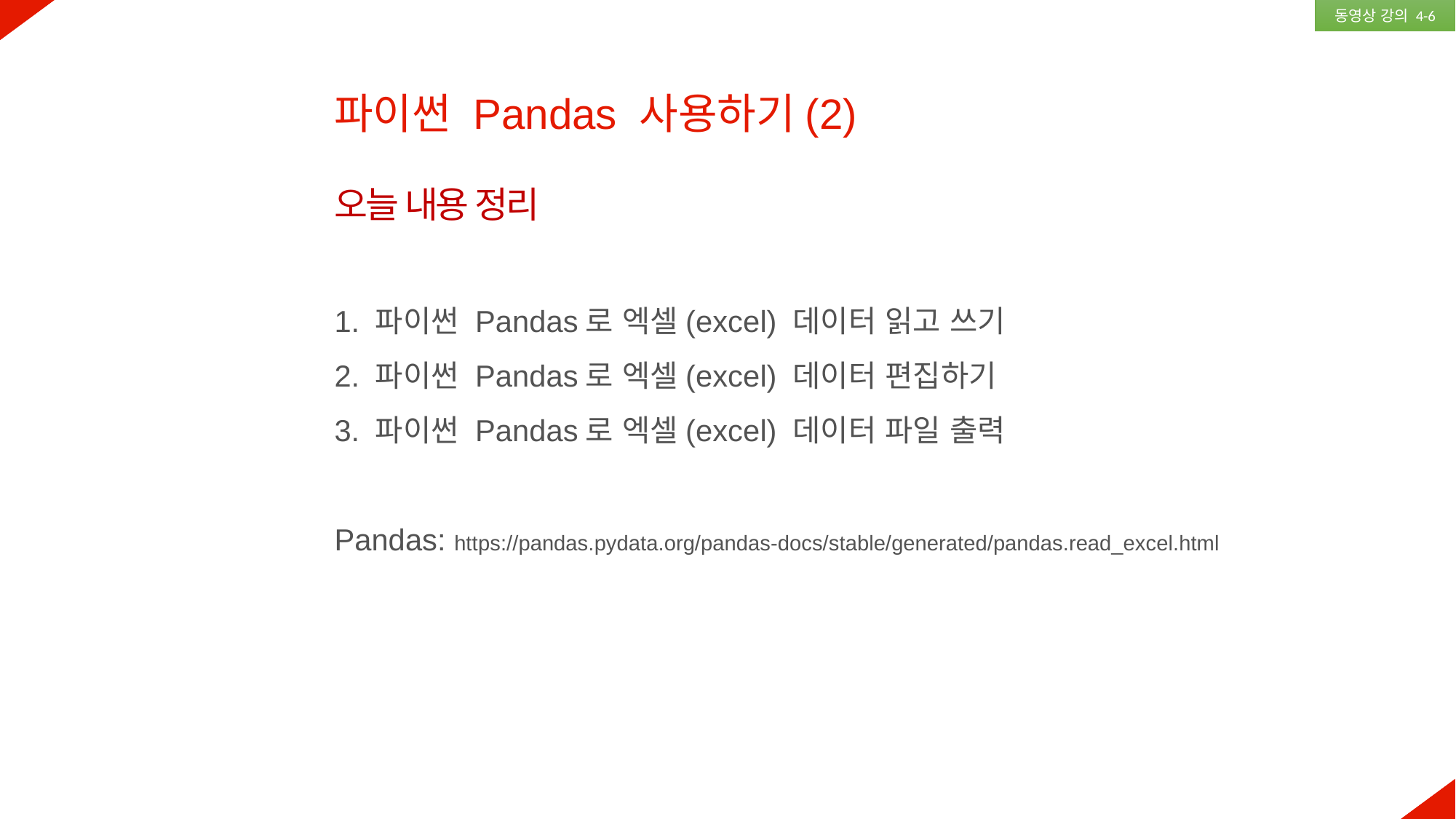

동영상 강의 4-6
파이썬 Pandas 사용하기(2)
오늘 내용 정리

1. 파이썬 Pandas로 엑셀(excel) 데이터 읽고 쓰기
2. 파이썬 Pandas로 엑셀(excel) 데이터 편집하기
3. 파이썬 Pandas로 엑셀(excel) 데이터 파일 출력
Pandas: https://pandas.pydata.org/pandas-docs/stable/generated/pandas.read_excel.html